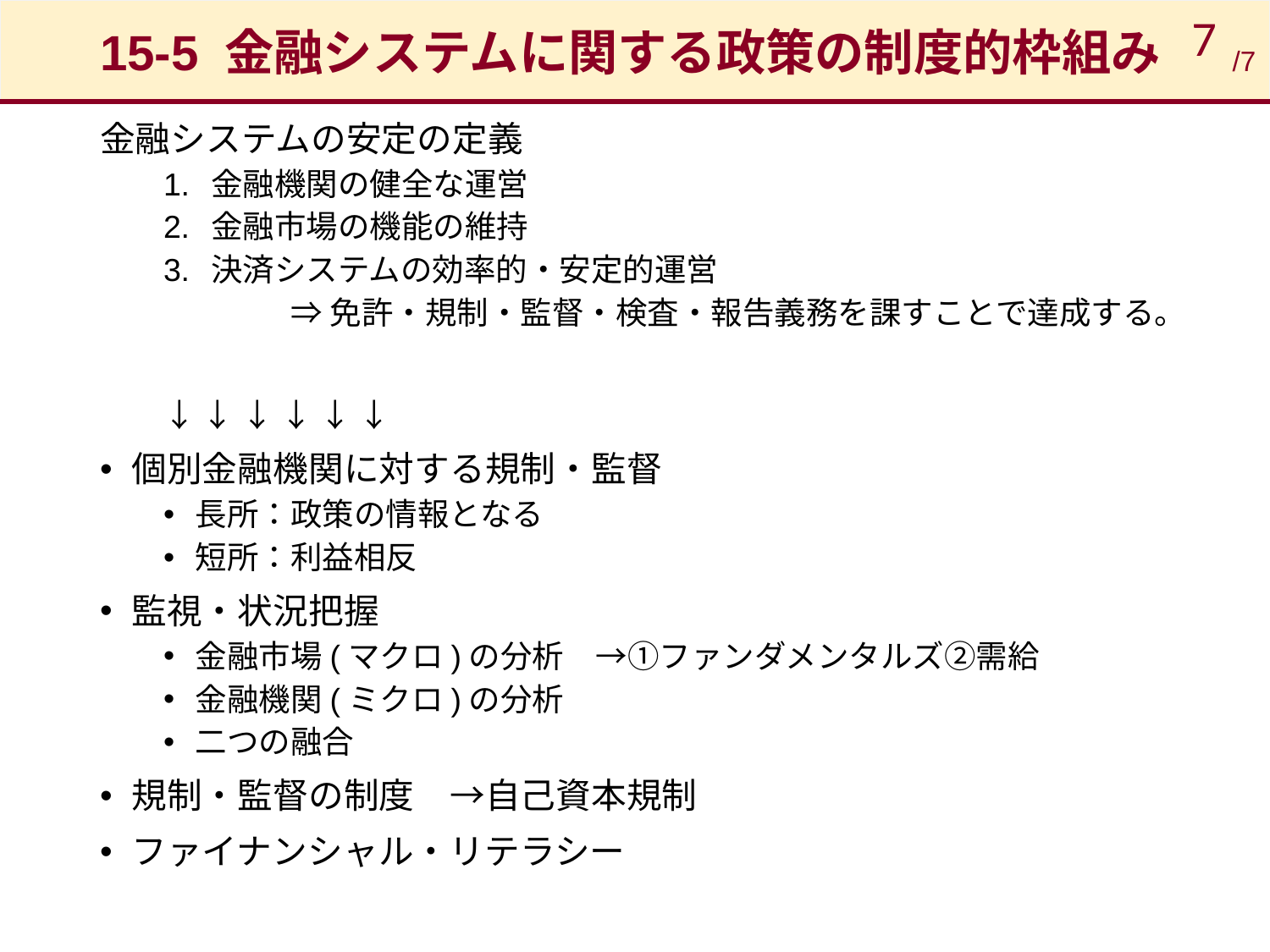

# 15-5 金融システムに関する政策の制度的枠組み
7
/7
金融システムの安定の定義
金融機関の健全な運営
金融市場の機能の維持
決済システムの効率的・安定的運営
	⇒免許・規制・監督・検査・報告義務を課すことで達成する。
↓ ↓ ↓ ↓ ↓ ↓
個別金融機関に対する規制・監督
長所：政策の情報となる
短所：利益相反
監視・状況把握
金融市場(マクロ)の分析　→①ファンダメンタルズ②需給
金融機関(ミクロ)の分析
二つの融合
規制・監督の制度　→自己資本規制
ファイナンシャル・リテラシー